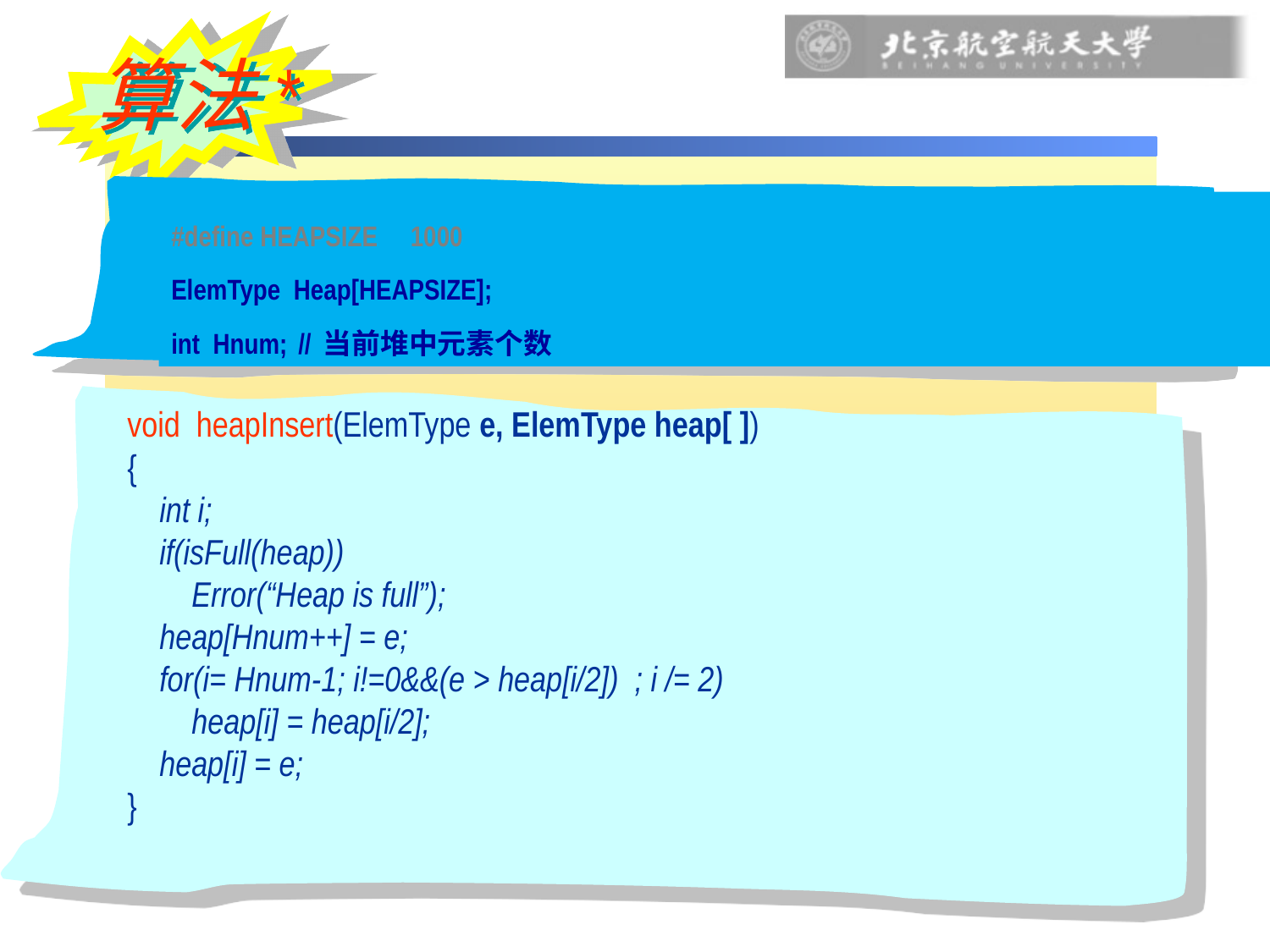

算法*

#define HEAPSIZE     1000
ElemType  Heap[HEAPSIZE];
int  Hnum;	//当前堆中元素个数

void  heapInsert(ElemType e, ElemType heap[ ])
{
    int i;
    if(isFull(heap))
        Error(“Heap is full”);
    heap[Hnum++] = e;
    for(i= Hnum-1; i!=0&&(e > heap[i/2])  ; i /= 2)
        heap[i] = heap[i/2];
    heap[i] = e;
}

115